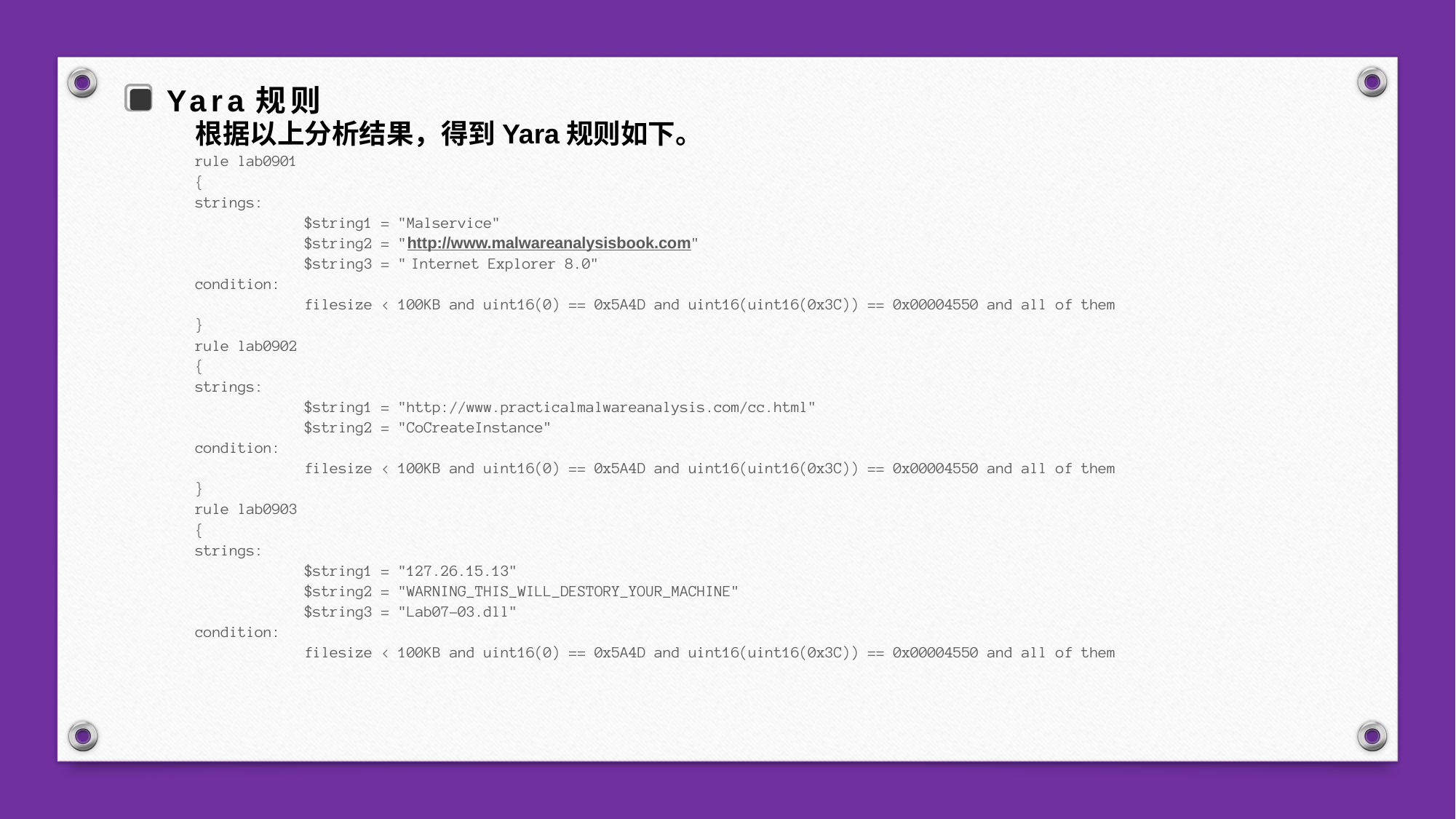

Yara规则

根据以上分析结果，得到Yara规则如下。
rule lab0901
{
strings:
	$string1 = "Malservice"
	$string2 = "http://www.malwareanalysisbook.com"
	$string3 = " Internet Explorer 8.0"
condition:
	filesize < 100KB and uint16(0) == 0x5A4D and uint16(uint16(0x3C)) == 0x00004550 and all of them
}
rule lab0902
{
strings:
	$string1 = "http://www.practicalmalwareanalysis.com/cc.html"
	$string2 = "CoCreateInstance"
condition:
	filesize < 100KB and uint16(0) == 0x5A4D and uint16(uint16(0x3C)) == 0x00004550 and all of them
}
rule lab0903
{
strings:
	$string1 = "127.26.15.13"
	$string2 = "WARNING_THIS_WILL_DESTORY_YOUR_MACHINE"
	$string3 = "Lab07-03.dll"
condition:
	filesize < 100KB and uint16(0) == 0x5A4D and uint16(uint16(0x3C)) == 0x00004550 and all of them